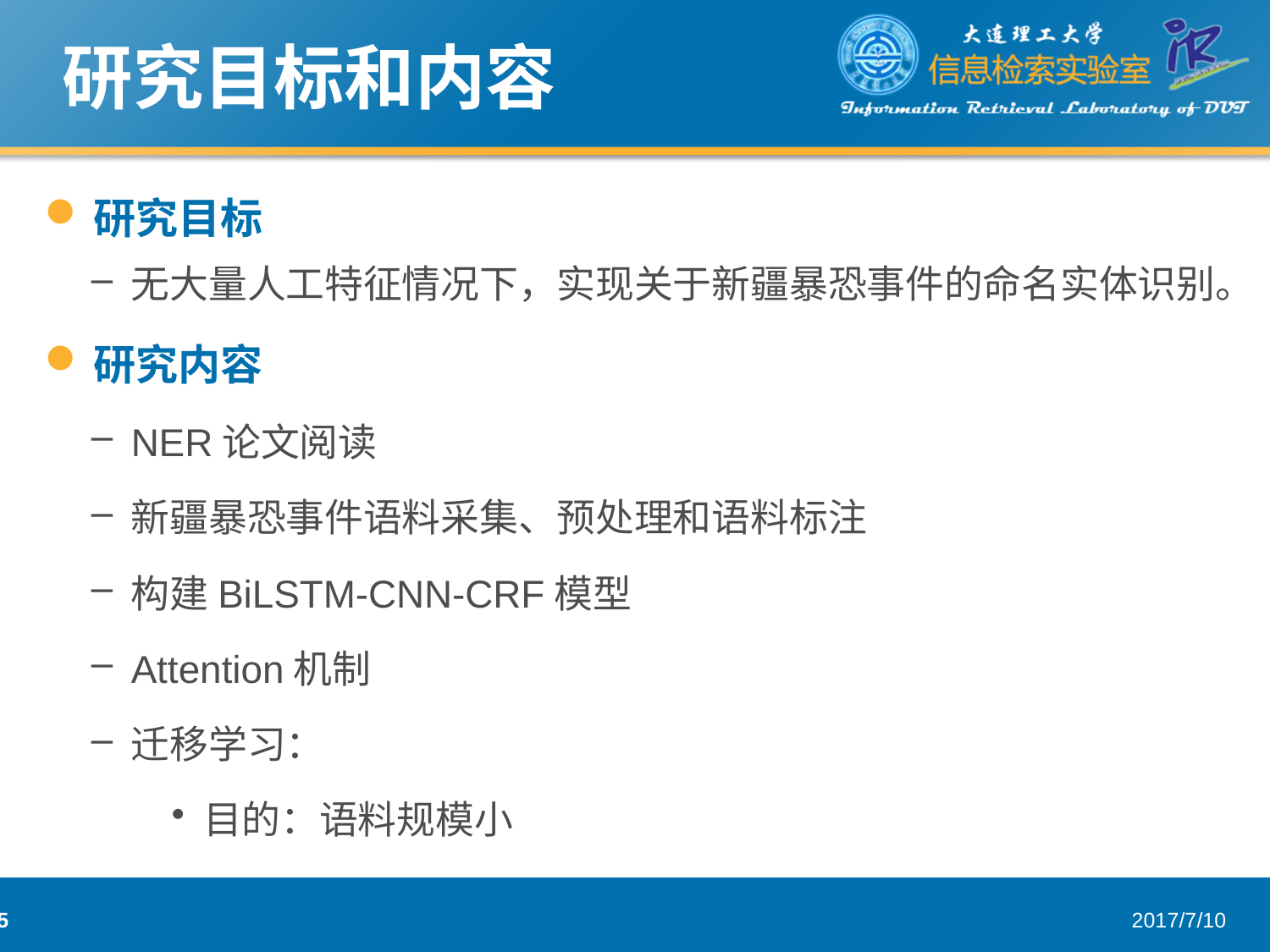

# 研究目标和内容
研究目标
无大量人工特征情况下，实现关于新疆暴恐事件的命名实体识别。
研究内容
NER论文阅读
新疆暴恐事件语料采集、预处理和语料标注
构建BiLSTM-CNN-CRF模型
Attention机制
迁移学习：
目的：语料规模小